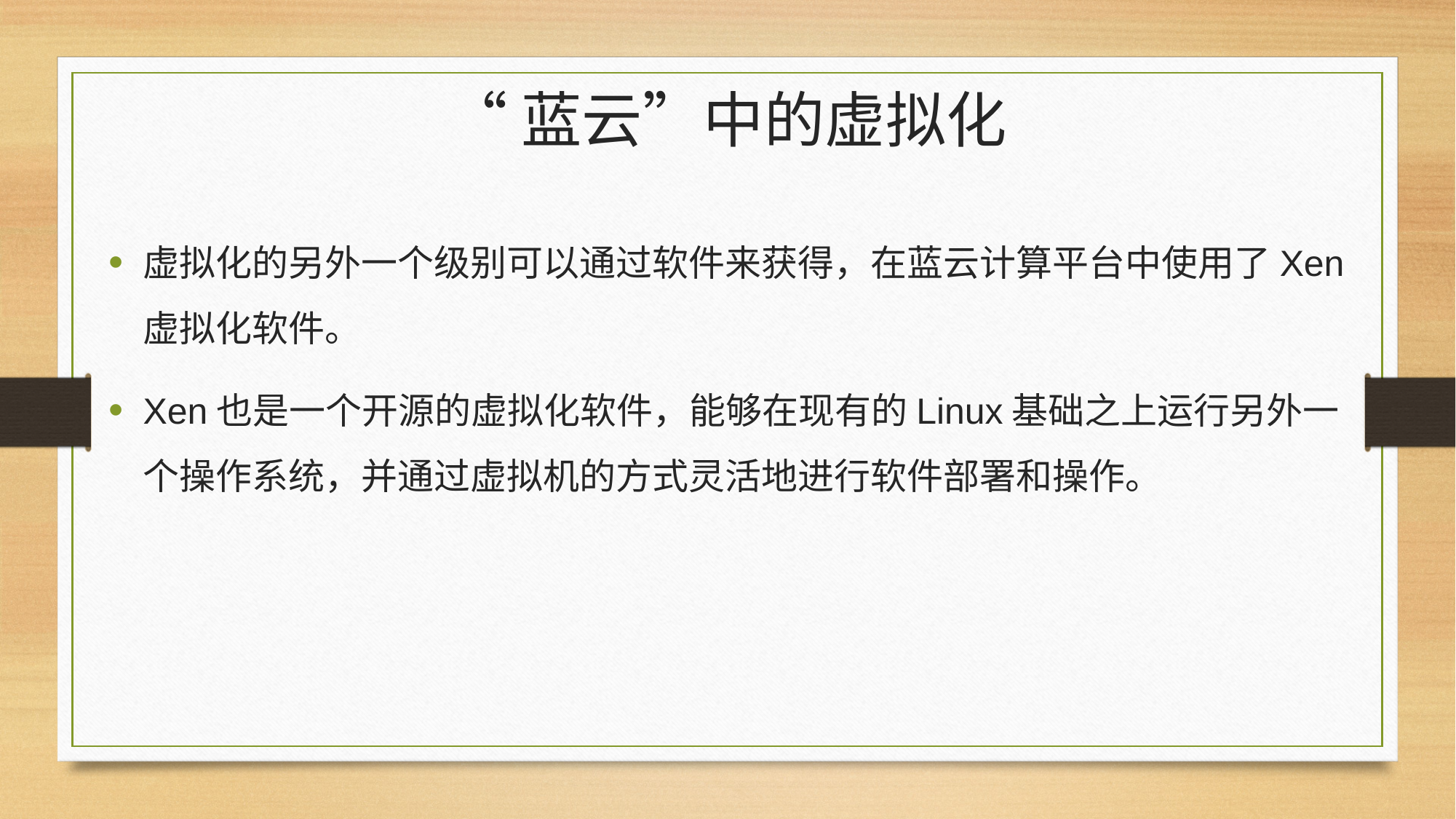

# “蓝云”中的虚拟化
虚拟化的另外一个级别可以通过软件来获得，在蓝云计算平台中使用了Xen虚拟化软件。
Xen也是一个开源的虚拟化软件，能够在现有的Linux基础之上运行另外一个操作系统，并通过虚拟机的方式灵活地进行软件部署和操作。